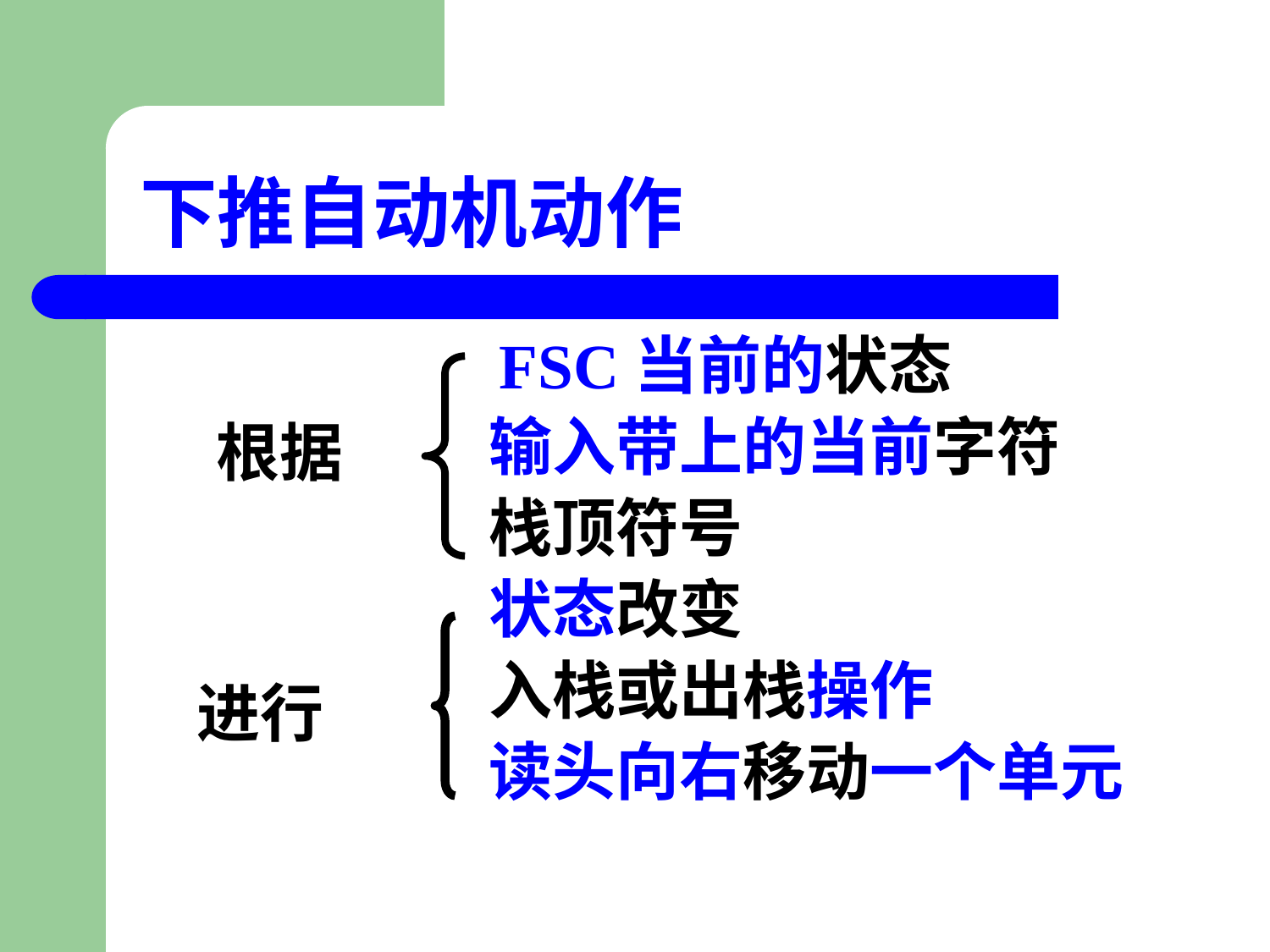

# 下推自动机动作
             FSC当前的状态
           输入带上的当前字符
           栈顶符号
           状态改变
           入栈或出栈操作
           读头向右移动一个单元

根据

进行